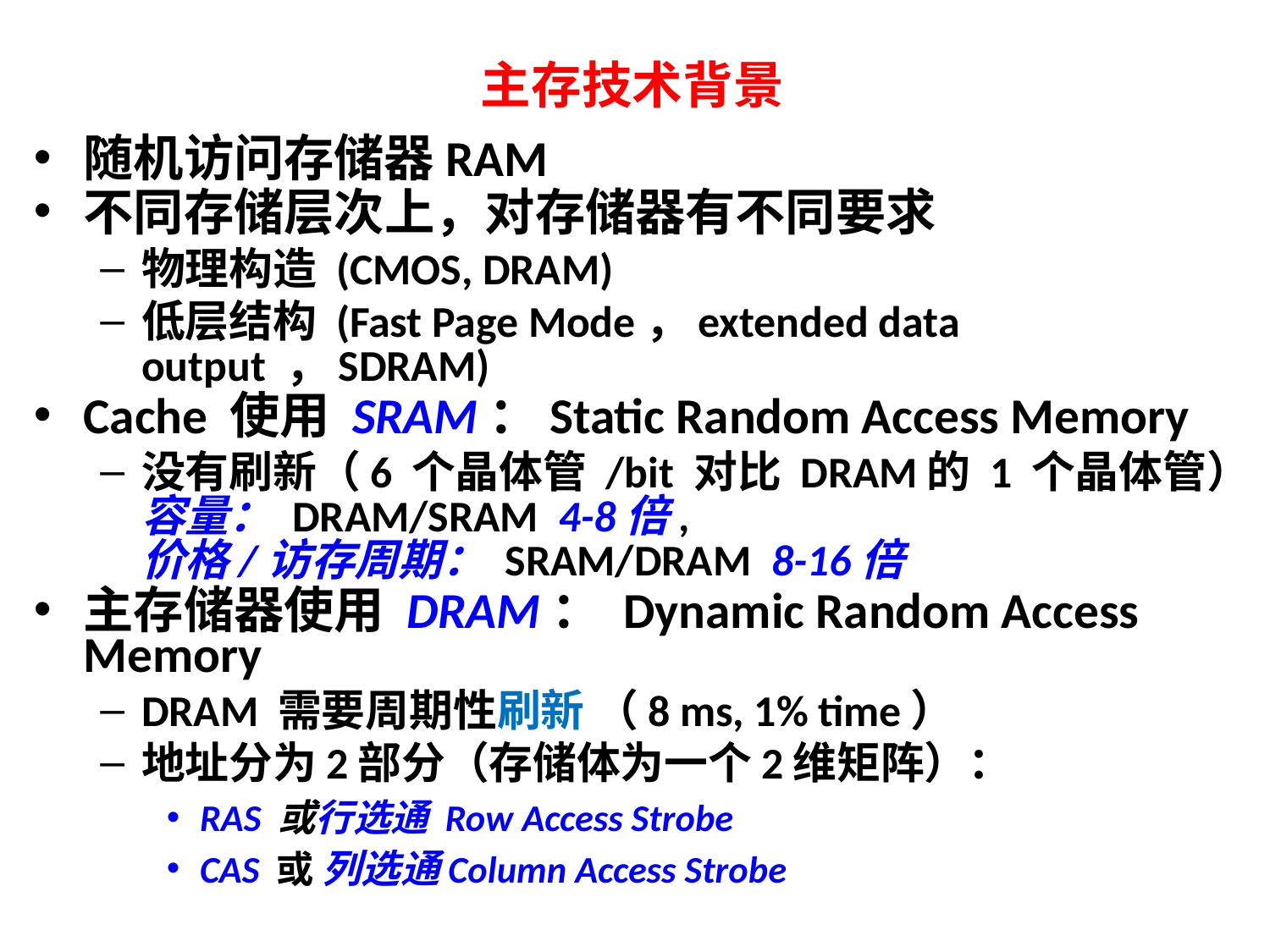

# 主存技术背景
随机访问存储器RAM
不同存储层次上，对存储器有不同要求
物理构造 (CMOS, DRAM)
低层结构 (Fast Page Mode，extended data output ，SDRAM)
Cache 使用 SRAM：Static Random Access Memory
没有刷新（6 个晶体管 /bit 对比 DRAM的 1 个晶体管）
容量： DRAM/SRAM ­ 4-8倍,
价格/访存周期： SRAM/DRAM ­ 8-16倍
主存储器使用 DRAM： Dynamic Random Access Memory
DRAM 需要周期性刷新 （8 ms, 1% time）
地址分为2部分（存储体为一个2维矩阵）：
RAS 或行选通 Row Access Strobe
CAS 或 列选通Column Access Strobe
17